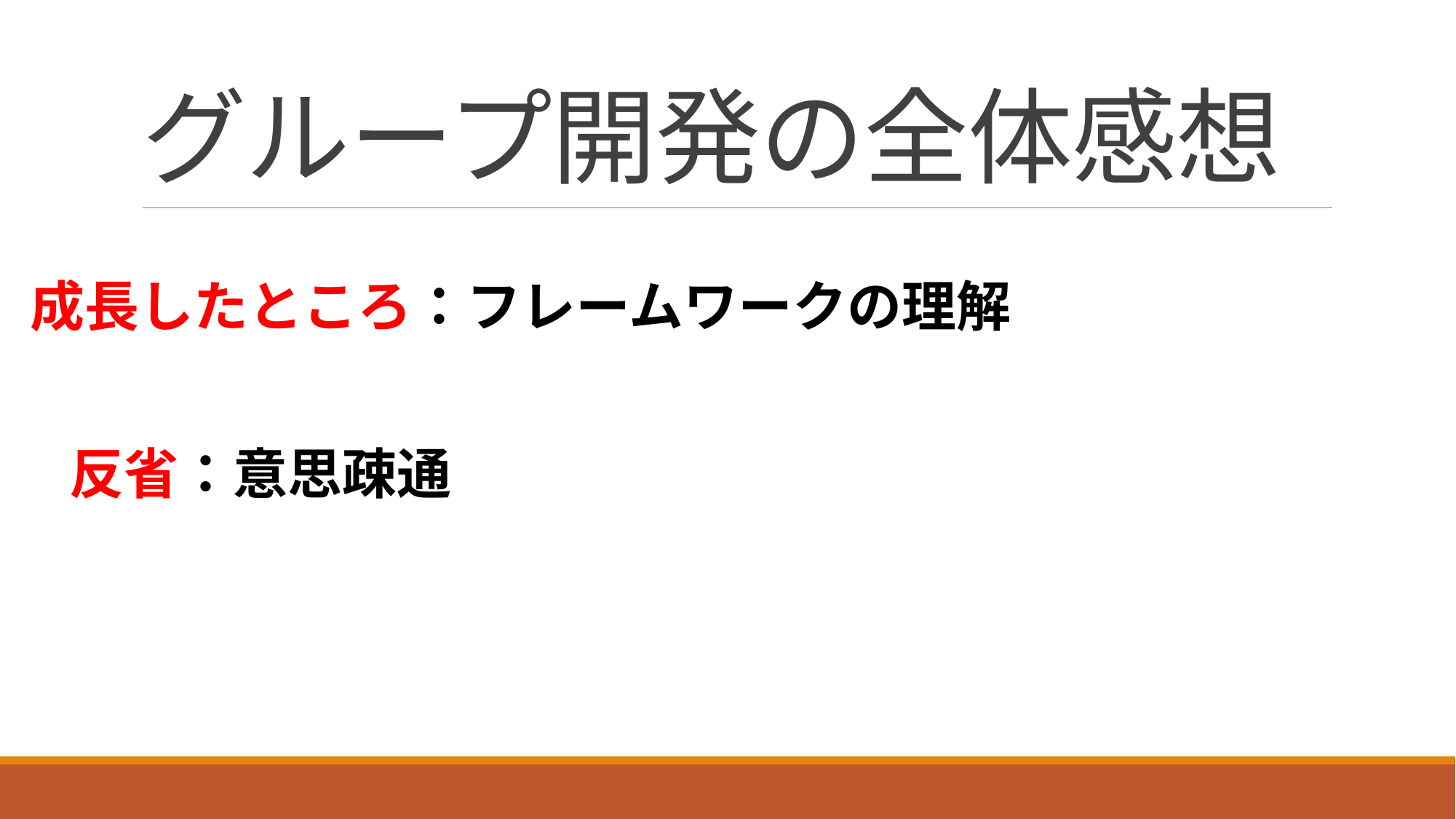

# グループ開発の全体感想
成長したところ：フレームワークの理解
反省：意思疎通